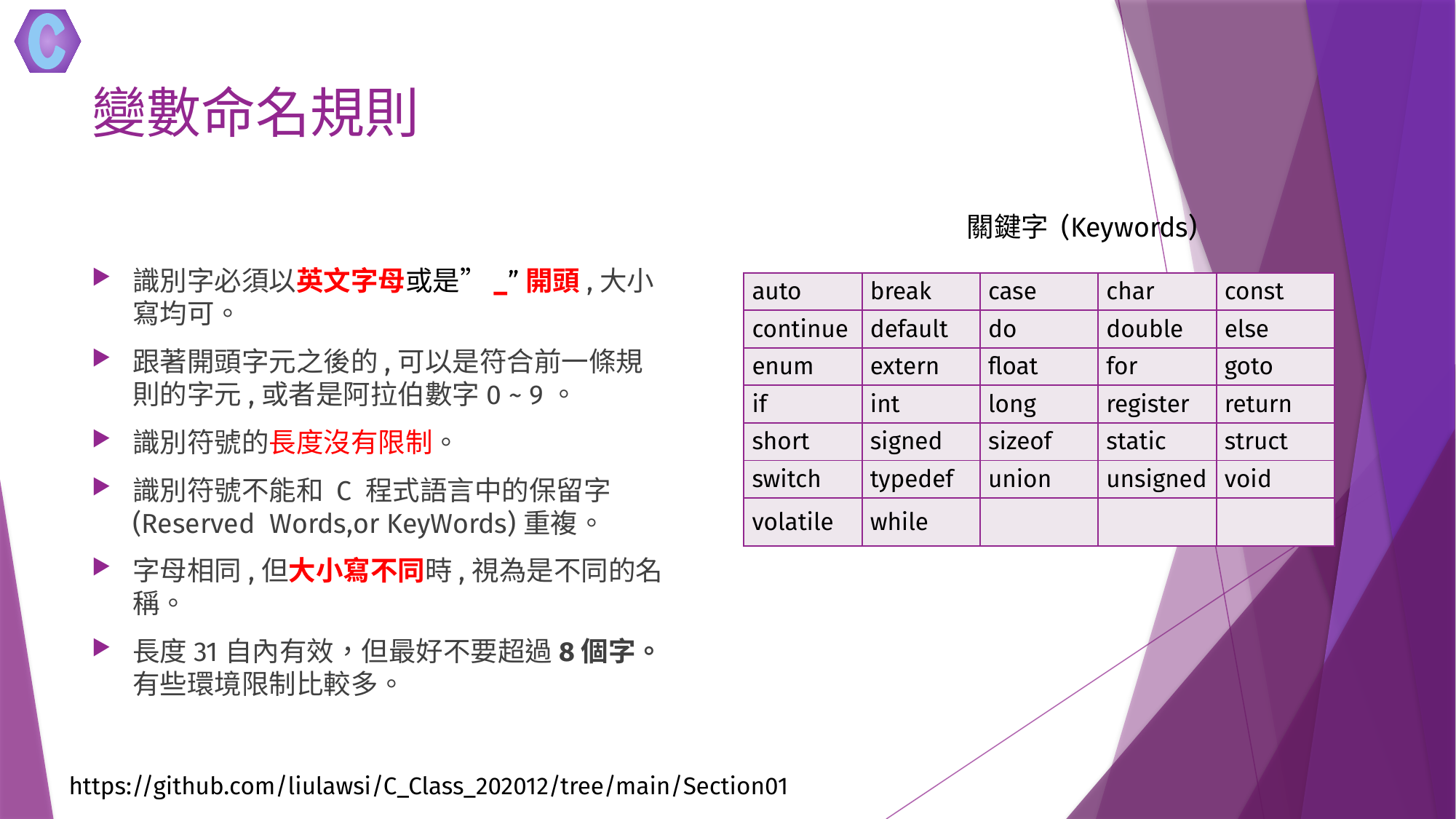

# 變數命名規則
關鍵字 (Keywords)
識別字必須以英文字母或是”_”開頭,大小寫均可。
跟著開頭字元之後的,可以是符合前一條規則的字元,或者是阿拉伯數字0 ~ 9。
識別符號的長度沒有限制。
識別符號不能和 C 程式語言中的保留字 (Reserved  Words,or KeyWords)重複。
字母相同,但大小寫不同時,視為是不同的名稱。
長度31自內有效，但最好不要超過8個字。有些環境限制比較多。
| auto | break | case | char | const |
| --- | --- | --- | --- | --- |
| continue | default | do | double | else |
| enum | extern | float | for | goto |
| if | int | long | register | return |
| short | signed | sizeof | static | struct |
| switch | typedef | union | unsigned | void |
| volatile | while |  |  |  |